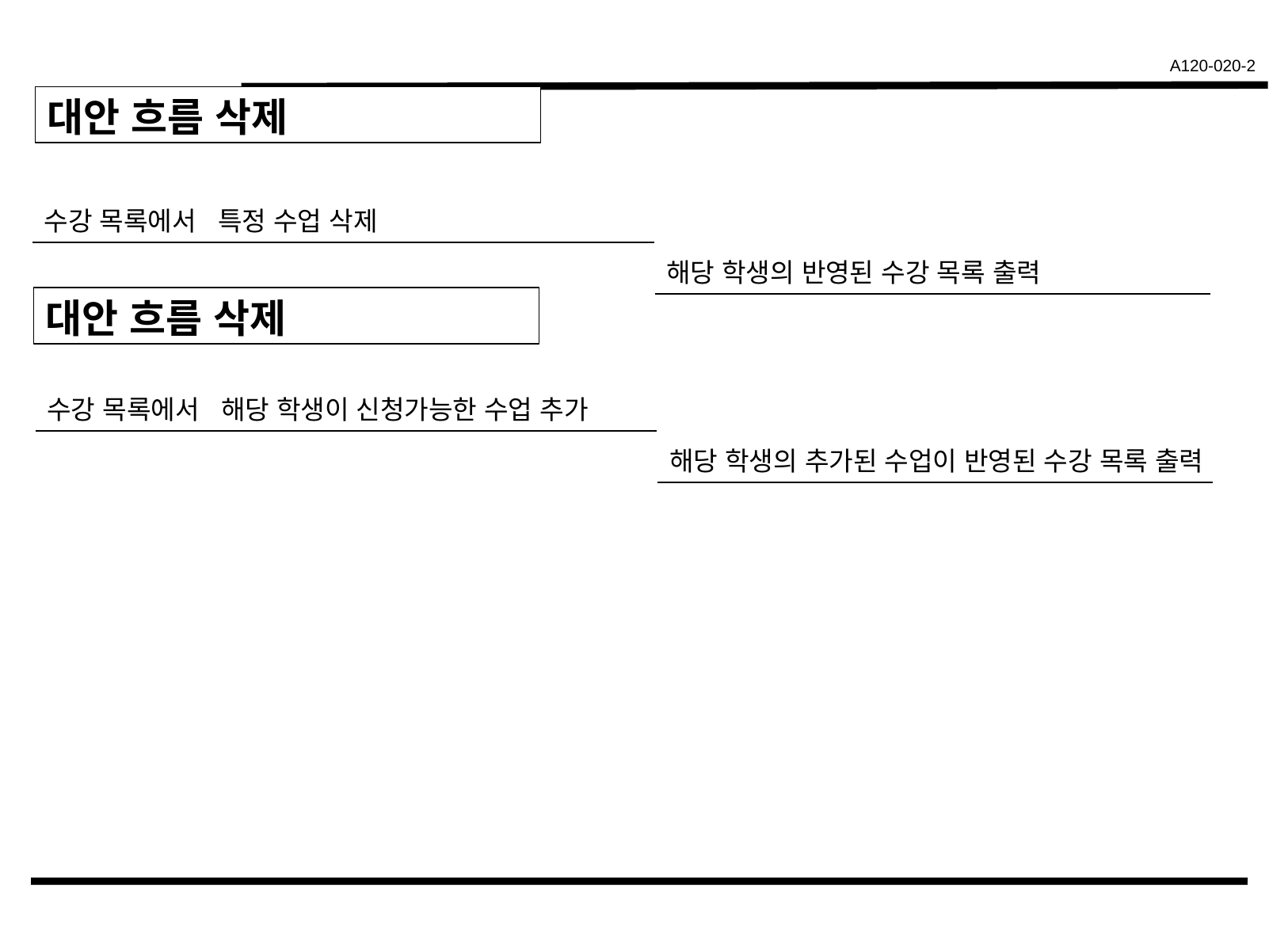

대안 흐름 삭제
수강 목록에서   특정 수업 삭제
해당 학생의 반영된 수강 목록 출력
대안 흐름 삭제
수강 목록에서   해당 학생이 신청가능한 수업 추가
해당 학생의 추가된 수업이 반영된 수강 목록 출력